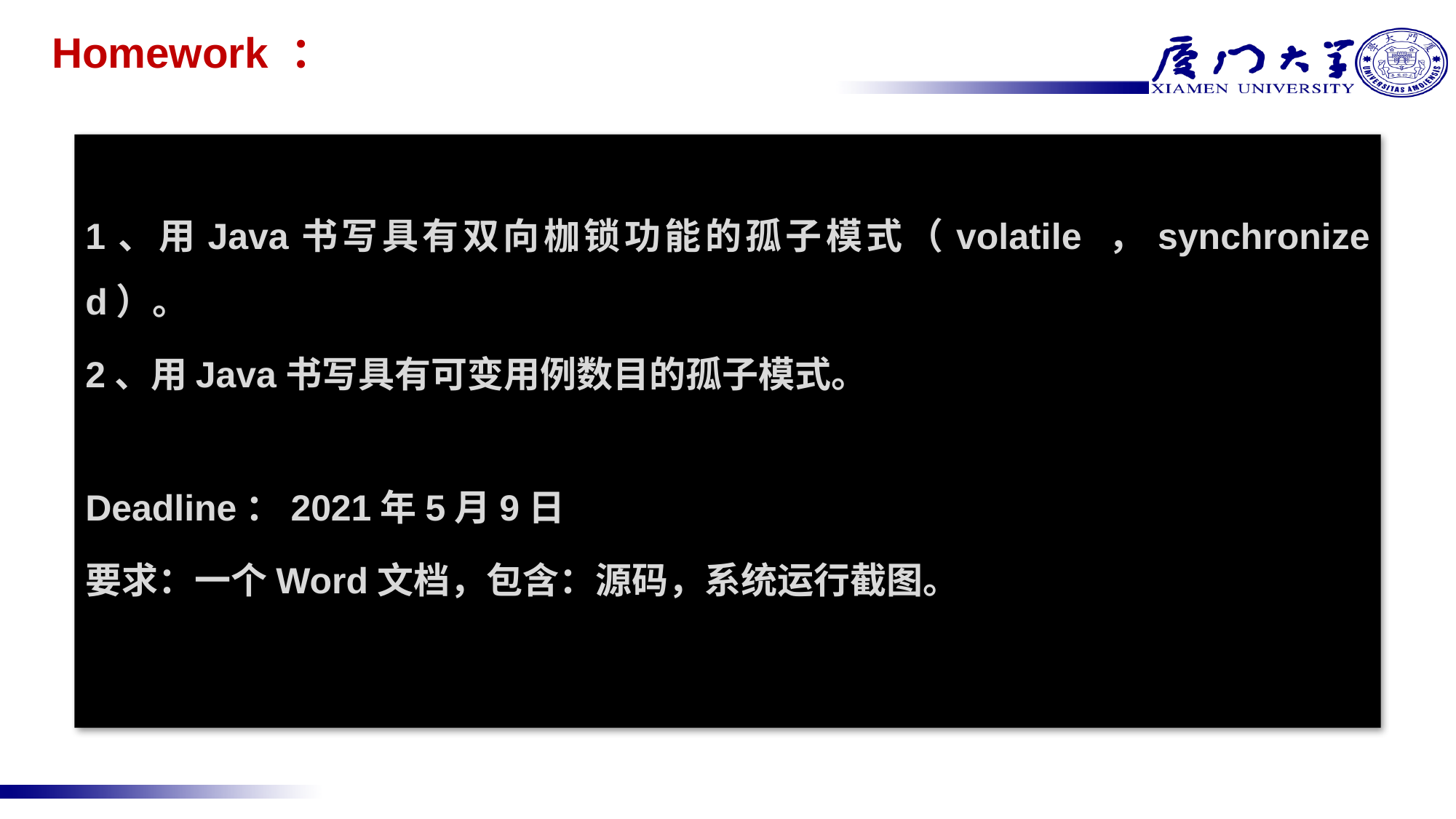

# Homework ：

1、用Java书写具有双向枷锁功能的孤子模式（volatile ，synchronized）。
2、用Java书写具有可变用例数目的孤子模式。

Deadline：2021年5月9日
要求：一个Word文档，包含：源码，系统运行截图。